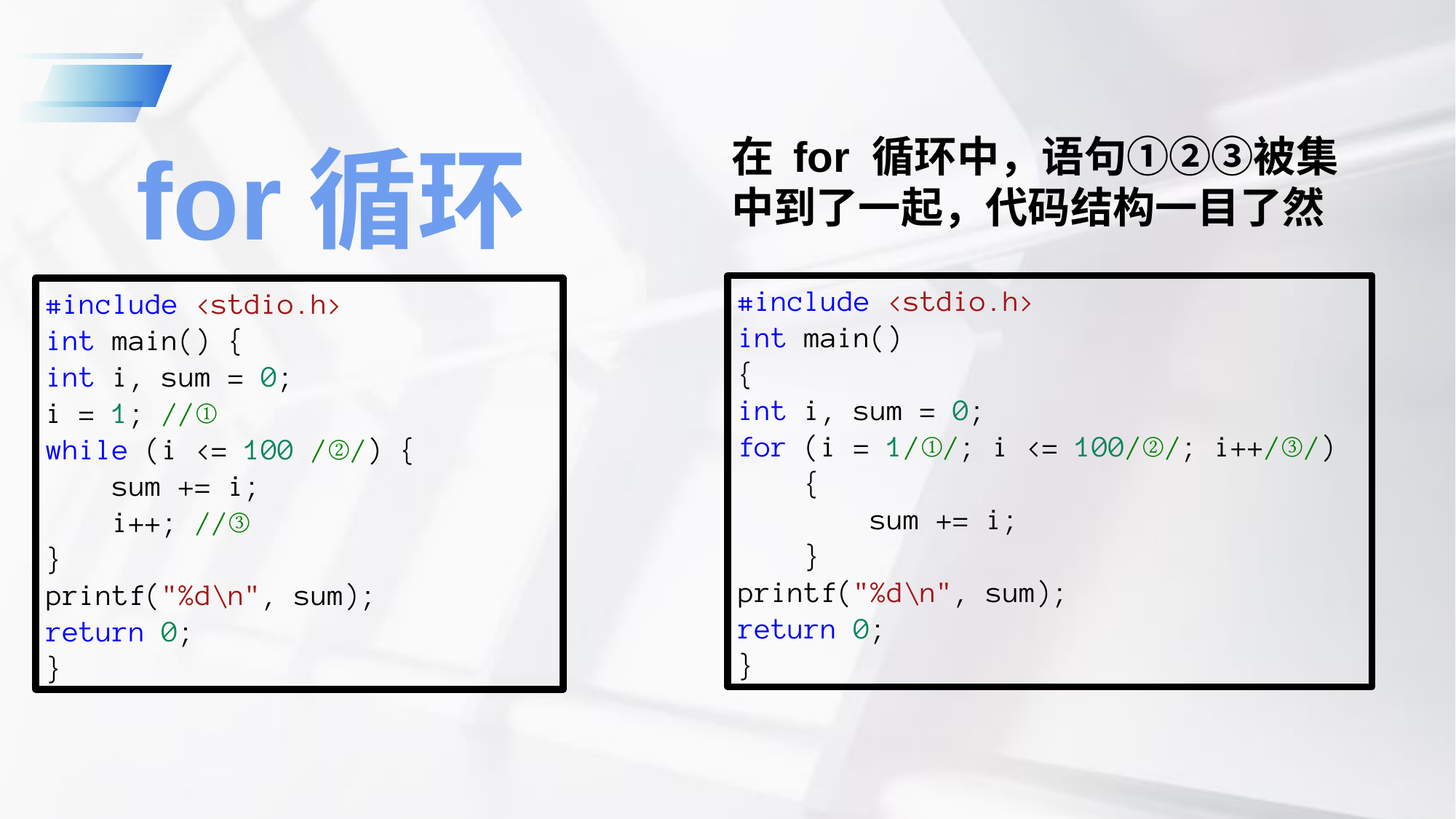

在 for 循环中，语句①②③被集中到了一起，代码结构一目了然
for循环
#include <stdio.h>
int main()
{
int i, sum = 0;
for (i = 1/①/; i <= 100/②/; i++/③/)
    {
        sum += i;
    }
printf("%d\n", sum);
return 0;
}
#include <stdio.h>
int main() {
int i, sum = 0;
i = 1; //①
while (i <= 100 /②/) {
    sum += i;
    i++; //③
}
printf("%d\n", sum);
return 0;
}